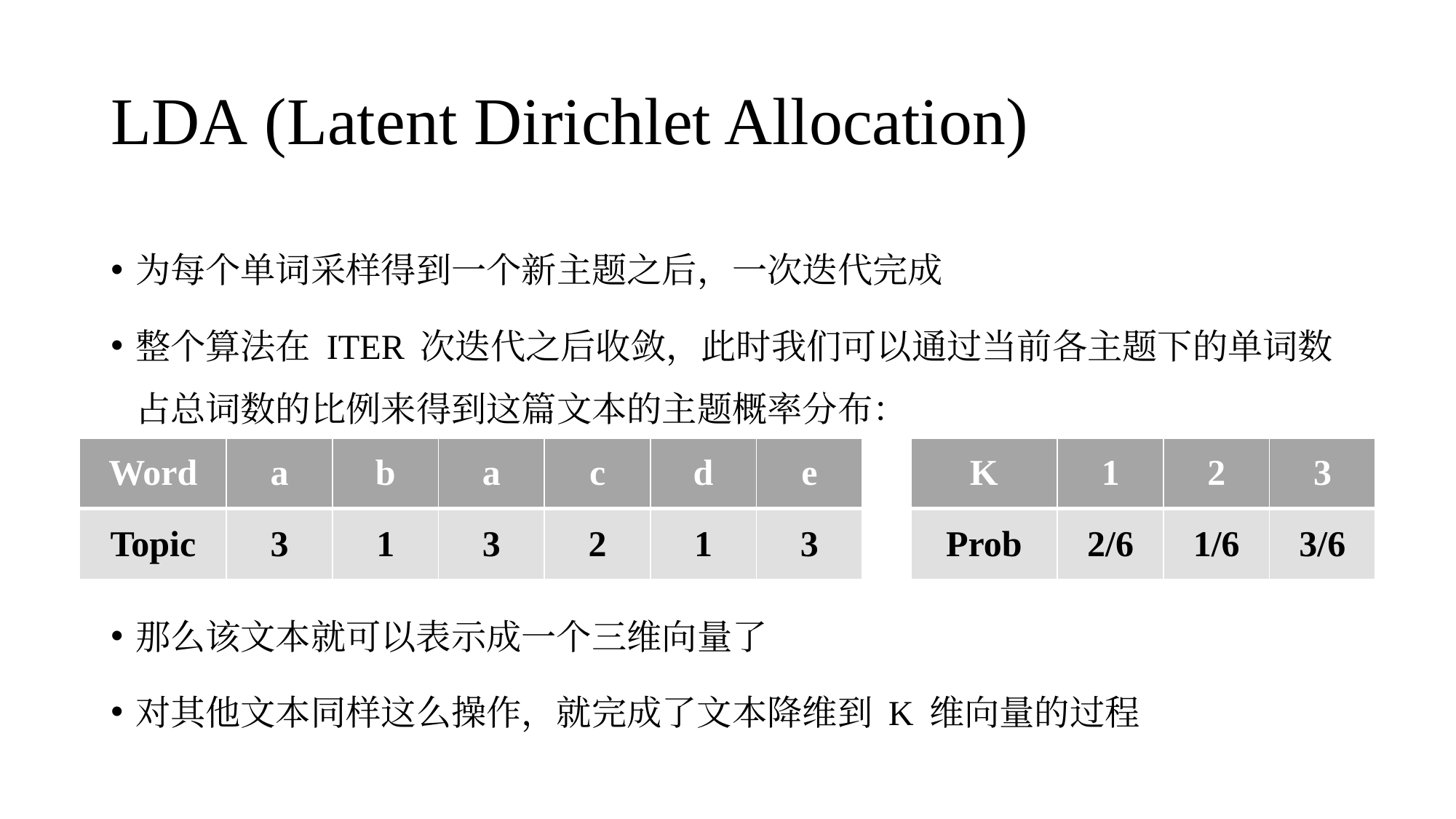

# LDA (Latent Dirichlet Allocation)
为每个单词采样得到一个新主题之后，一次迭代完成
整个算法在 ITER 次迭代之后收敛，此时我们可以通过当前各主题下的单词数占总词数的比例来得到这篇文本的主题概率分布：

那么该文本就可以表示成一个三维向量了
对其他文本同样这么操作，就完成了文本降维到 K 维向量的过程
| Word | a | b | a | c | d | e |
| --- | --- | --- | --- | --- | --- | --- |
| Topic | 3 | 1 | 3 | 2 | 1 | 3 |
| K | 1 | 2 | 3 |
| --- | --- | --- | --- |
| Prob | 2/6 | 1/6 | 3/6 |